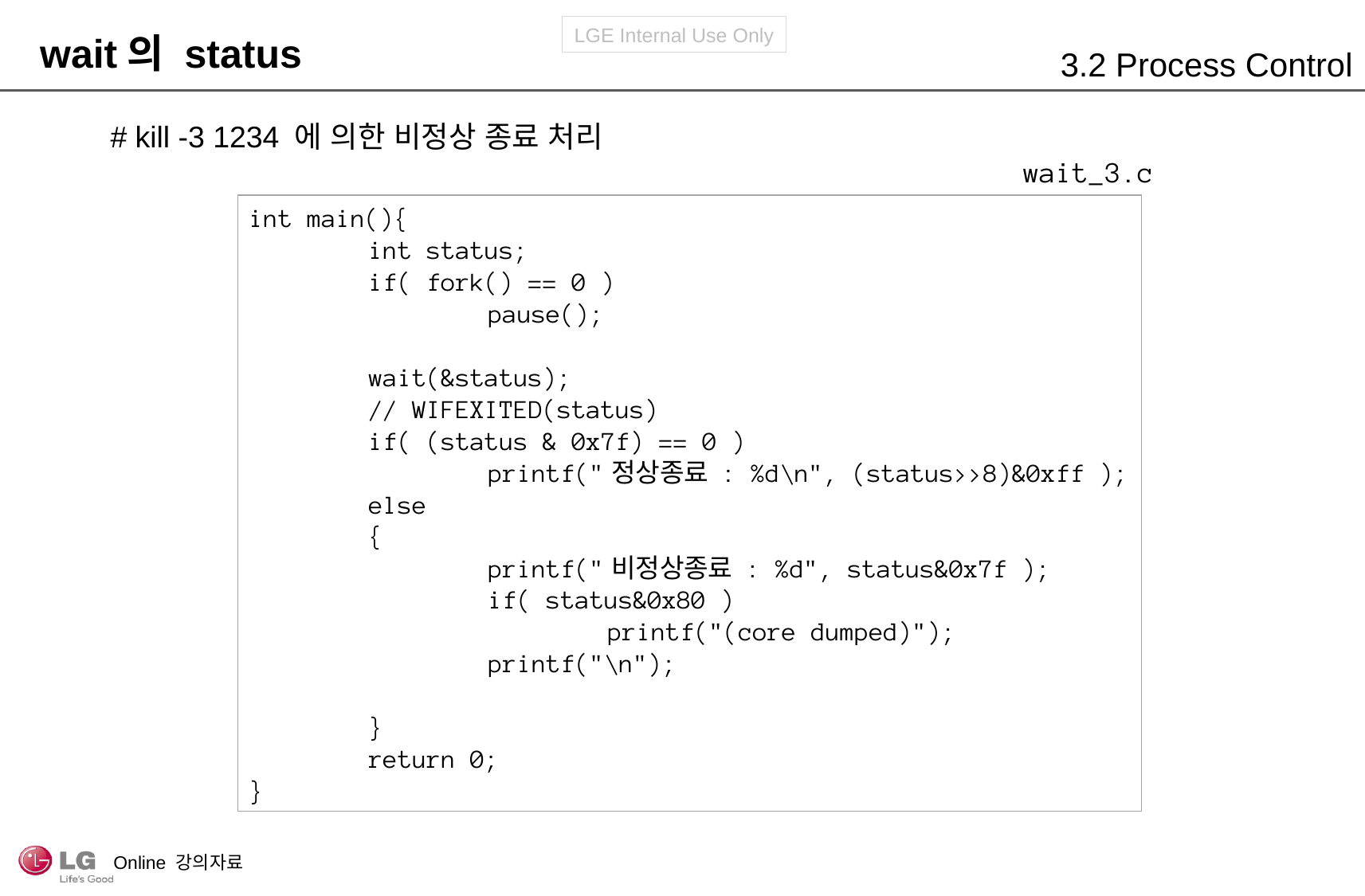

wait의 status
3.2 Process Control

# kill -3 1234 에 의한 비정상 종료 처리
wait_3.c
int main(){
	int status;
	if( fork() == 0 )
		pause();

	wait(&status);
	// WIFEXITED(status)
	if( (status & 0x7f) == 0 )
		printf("정상종료 : %d\n", (status>>8)&0xff );
	else
	{
		printf("비정상종료 : %d", status&0x7f );
		if( status&0x80 )
			printf("(core dumped)");
		printf("\n");

	}
	return 0;
}